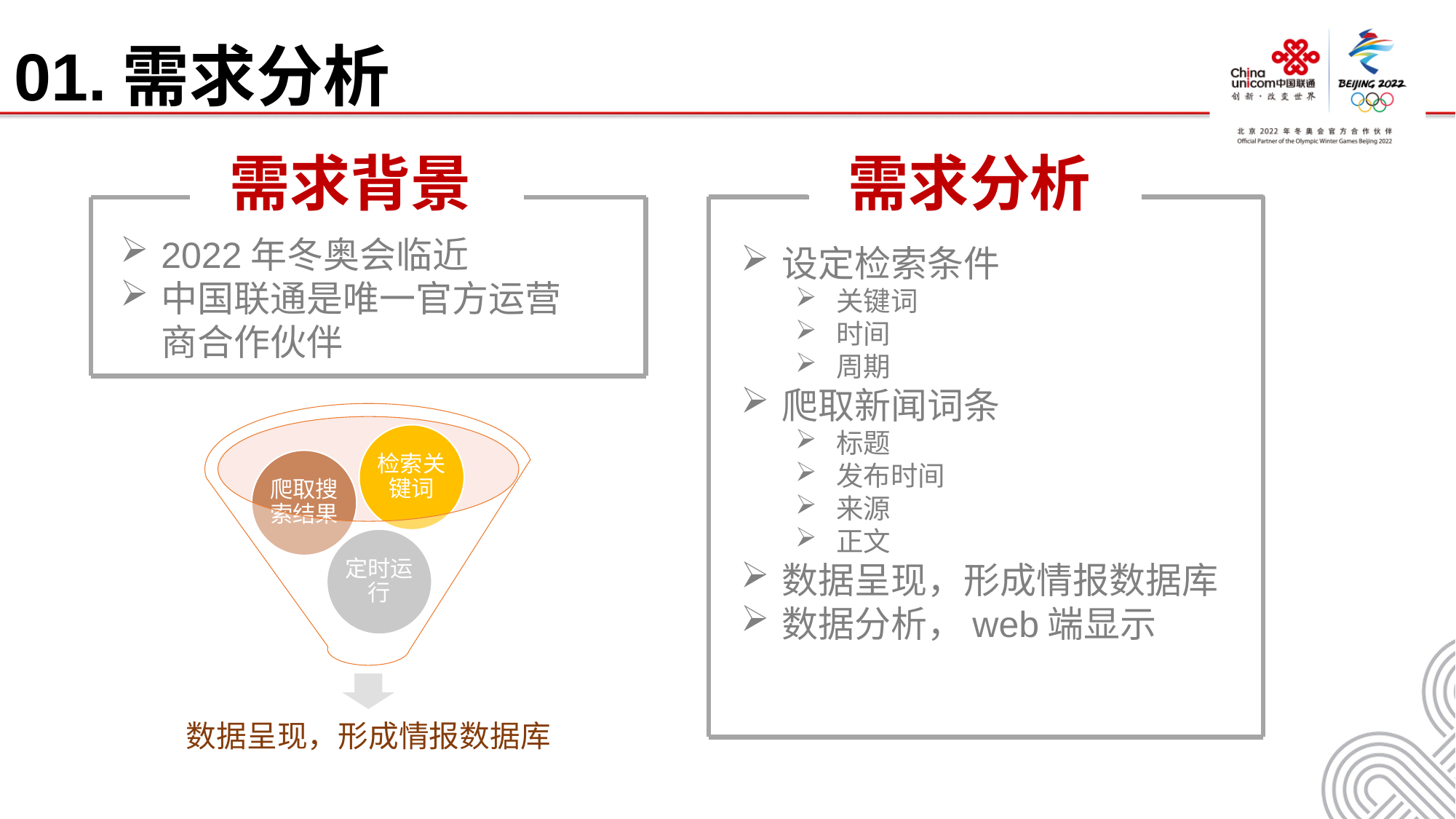

01.需求分析
需求背景
需求分析
2022年冬奥会临近
中国联通是唯一官方运营商合作伙伴
设定检索条件
关键词
时间
周期
爬取新闻词条
标题
发布时间
来源
正文
数据呈现，形成情报数据库
数据分析，web端显示
数据呈现，形成情报数据库
定时运行
爬取搜索结果
检索关键词